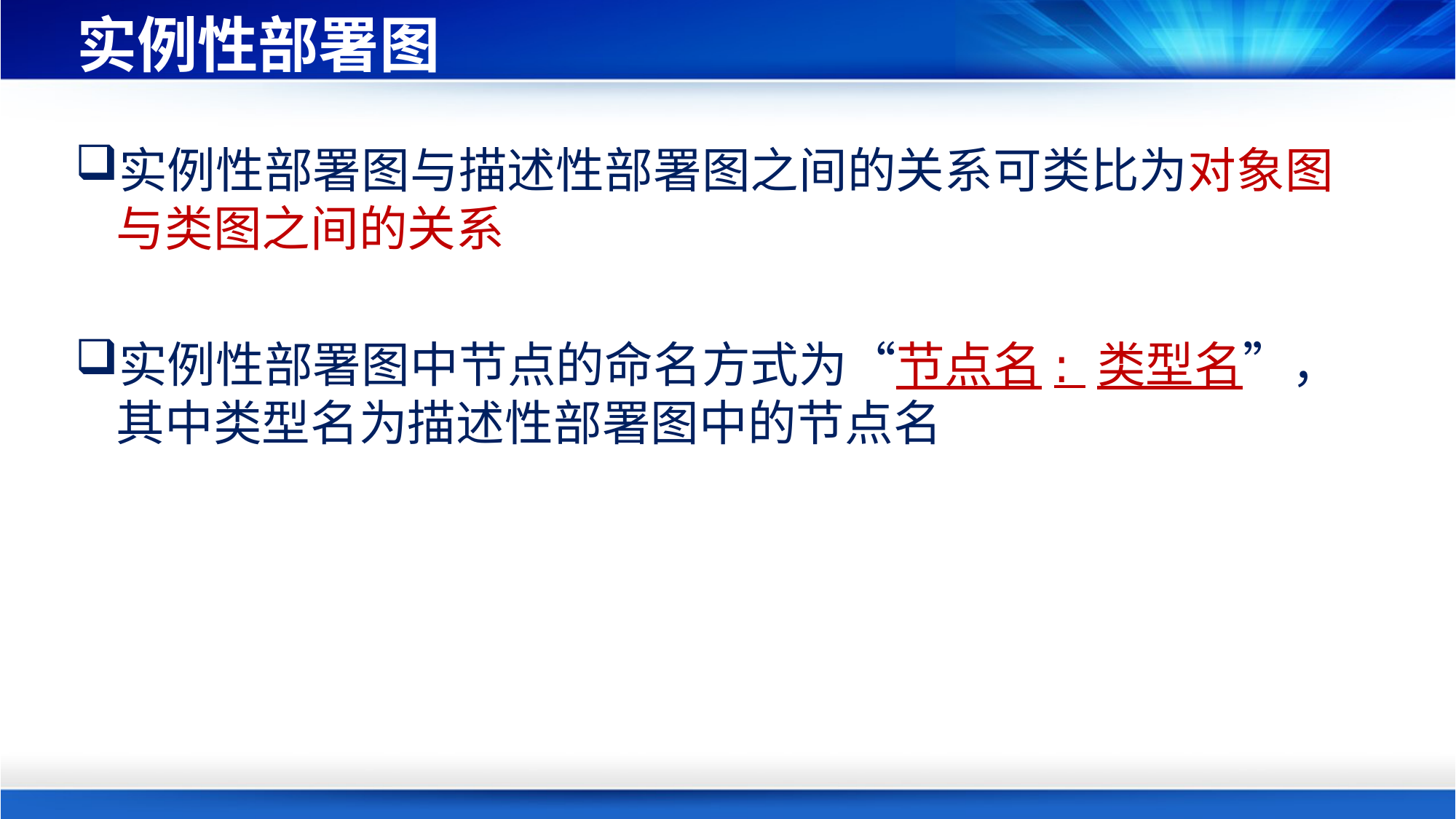

# 实例性部署图
实例性部署图与描述性部署图之间的关系可类比为对象图与类图之间的关系

实例性部署图中节点的命名方式为“节点名: 类型名”，其中类型名为描述性部署图中的节点名